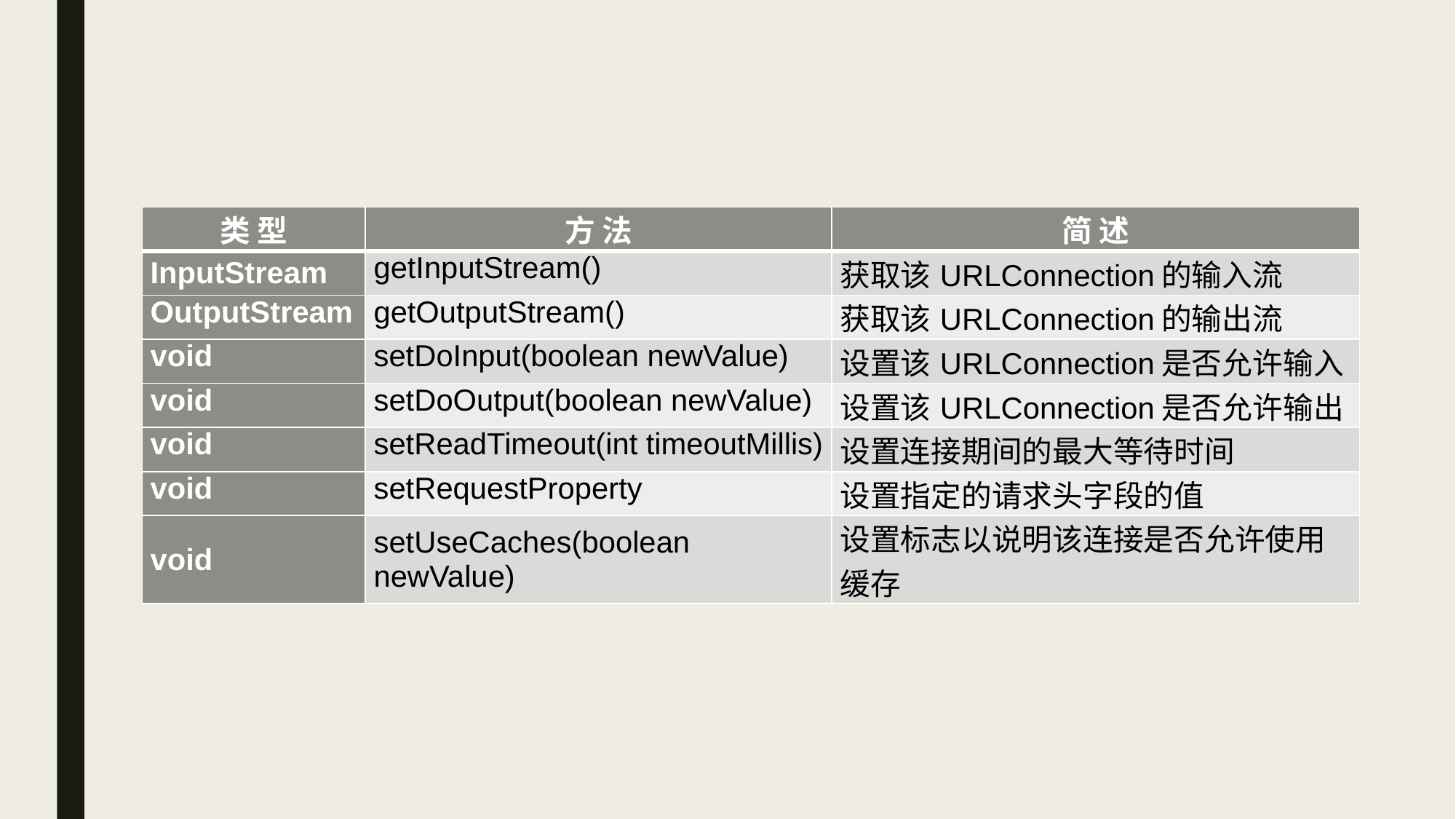

| 类 型 | 方 法 | 简 述 |
| --- | --- | --- |
| InputStream | getInputStream() | 获取该URLConnection的输入流 |
| OutputStream | getOutputStream() | 获取该URLConnection的输出流 |
| void | setDoInput(boolean newValue) | 设置该URLConnection是否允许输入 |
| void | setDoOutput(boolean newValue) | 设置该URLConnection是否允许输出 |
| void | setReadTimeout(int timeoutMillis) | 设置连接期间的最大等待时间 |
| void | setRequestProperty | 设置指定的请求头字段的值 |
| void | setUseCaches(boolean newValue) | 设置标志以说明该连接是否允许使用缓存 |